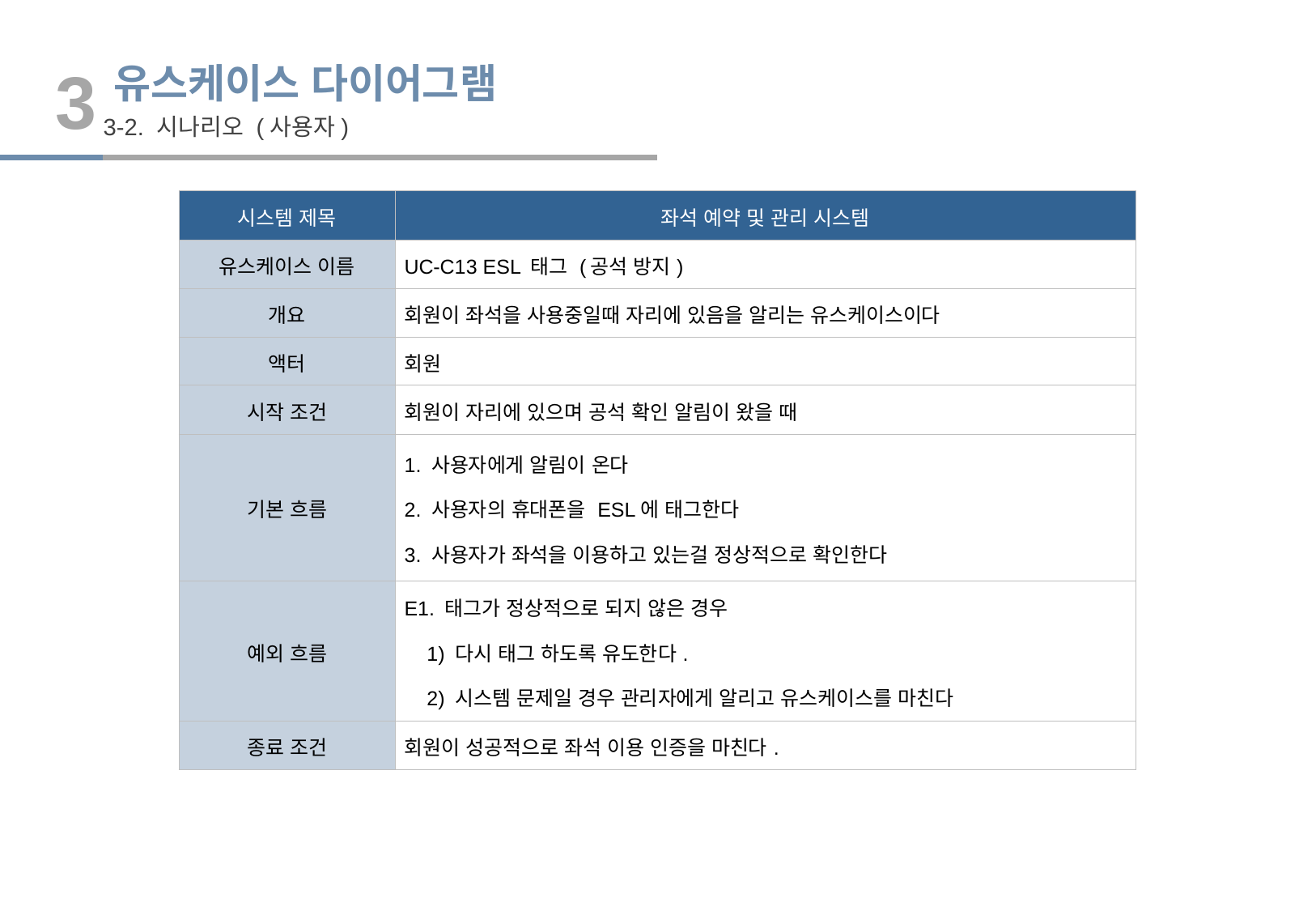

3
유스케이스 다이어그램
3-2. 시나리오 (사용자)
| 시스템 제목 | 좌석 예약 및 관리 시스템 |
| --- | --- |
| 유스케이스 이름 | UC-C13 ESL 태그 (공석 방지) |
| 개요 | 회원이 좌석을 사용중일때 자리에 있음을 알리는 유스케이스이다 |
| 액터 | 회원 |
| 시작 조건 | 회원이 자리에 있으며 공석 확인 알림이 왔을 때 |
| 기본 흐름 | 1. 사용자에게 알림이 온다 2. 사용자의 휴대폰을 ESL에 태그한다 3. 사용자가 좌석을 이용하고 있는걸 정상적으로 확인한다 |
| 예외 흐름 | E1. 태그가 정상적으로 되지 않은 경우 1) 다시 태그 하도록 유도한다. 2) 시스템 문제일 경우 관리자에게 알리고 유스케이스를 마친다 |
| 종료 조건 | 회원이 성공적으로 좌석 이용 인증을 마친다. |